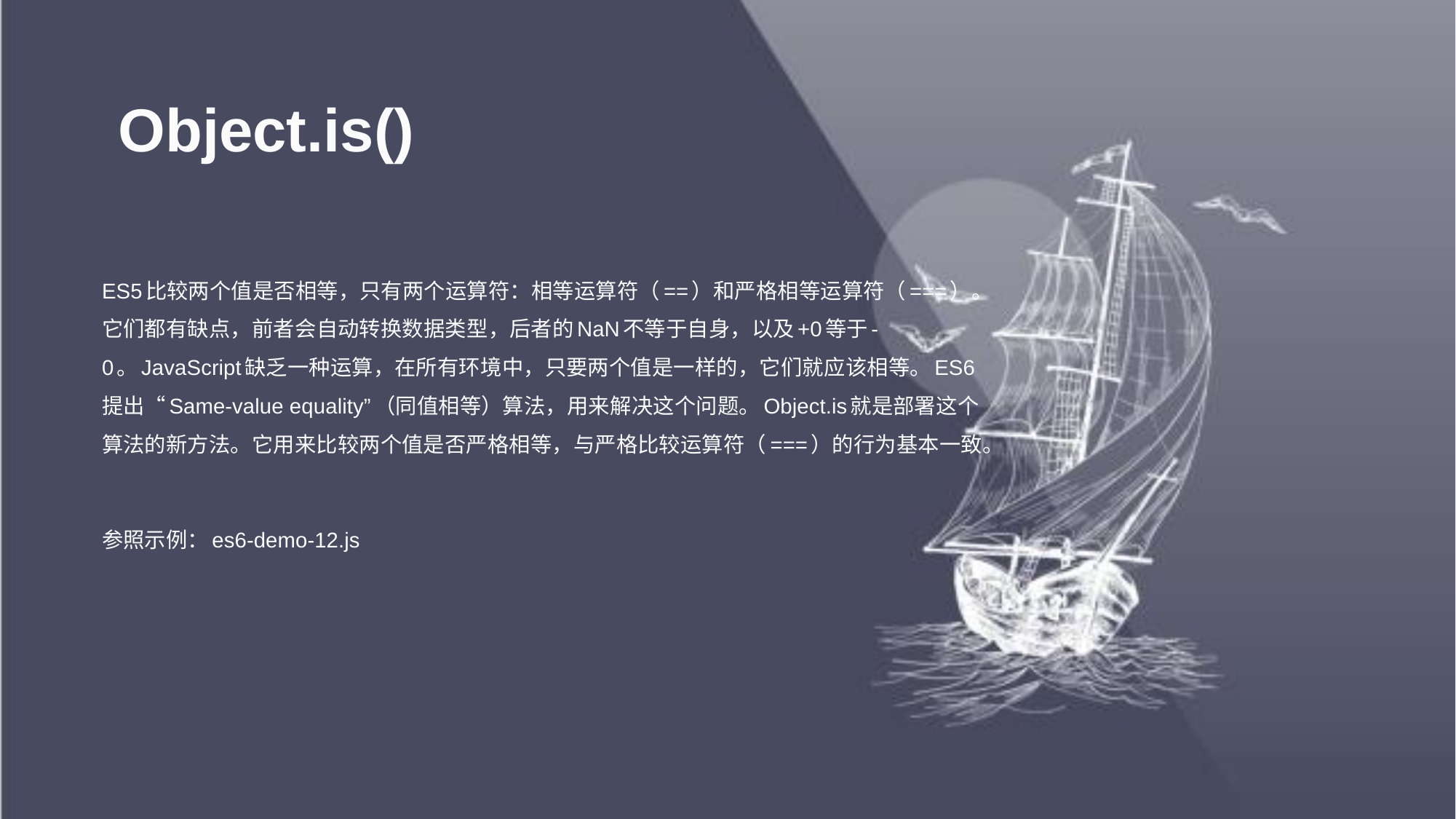

# Object.is()
ES5比较两个值是否相等，只有两个运算符：相等运算符（==）和严格相等运算符（===）。它们都有缺点，前者会自动转换数据类型，后者的NaN不等于自身，以及+0等于-0。JavaScript缺乏一种运算，在所有环境中，只要两个值是一样的，它们就应该相等。ES6提出“Same-value equality”（同值相等）算法，用来解决这个问题。Object.is就是部署这个算法的新方法。它用来比较两个值是否严格相等，与严格比较运算符（===）的行为基本一致。

参照示例：es6-demo-12.js